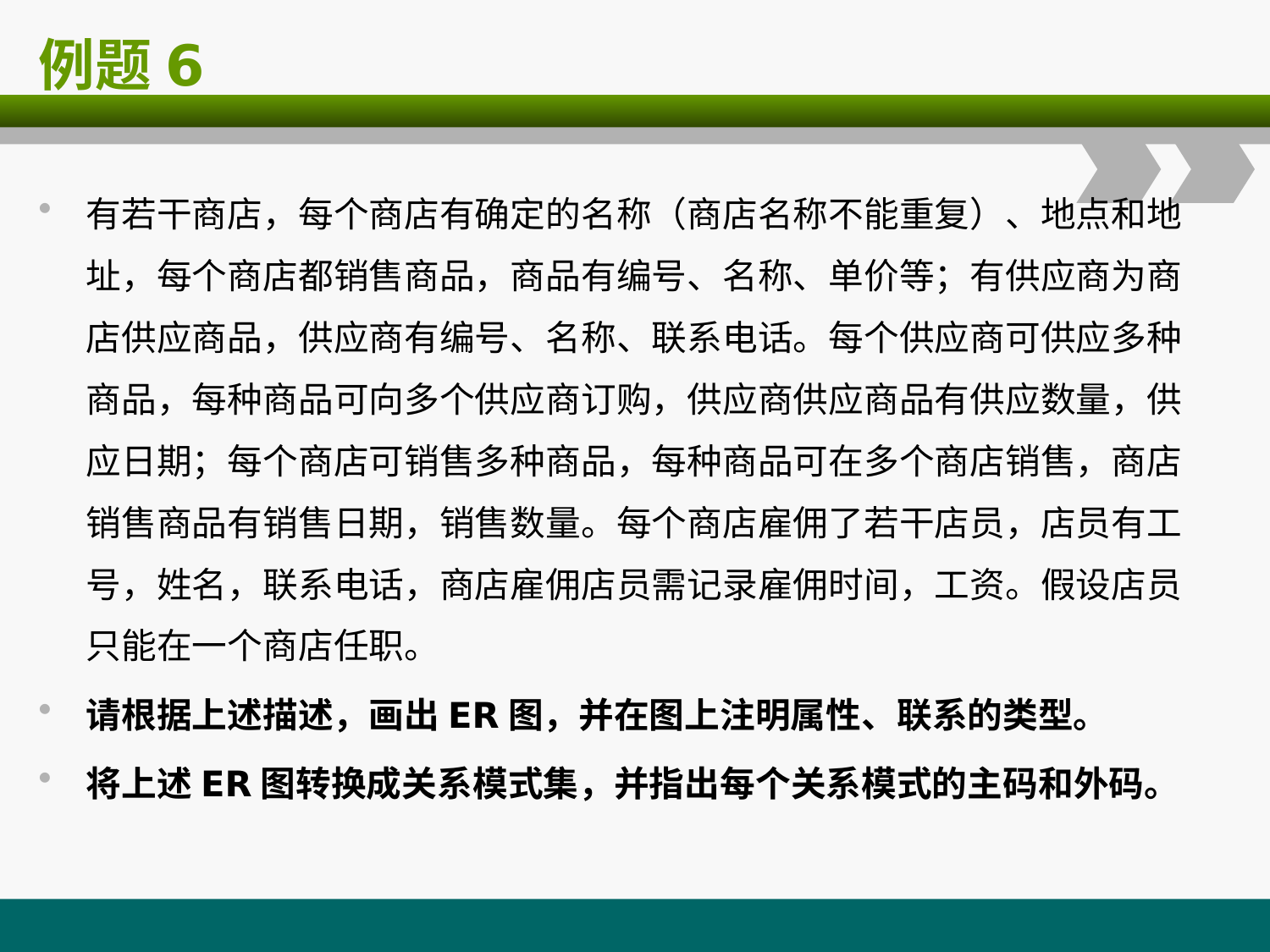

# 例题6
有若干商店，每个商店有确定的名称（商店名称不能重复）、地点和地址，每个商店都销售商品，商品有编号、名称、单价等；有供应商为商店供应商品，供应商有编号、名称、联系电话。每个供应商可供应多种商品，每种商品可向多个供应商订购，供应商供应商品有供应数量，供应日期；每个商店可销售多种商品，每种商品可在多个商店销售，商店销售商品有销售日期，销售数量。每个商店雇佣了若干店员，店员有工号，姓名，联系电话，商店雇佣店员需记录雇佣时间，工资。假设店员只能在一个商店任职。
请根据上述描述，画出ER图，并在图上注明属性、联系的类型。
将上述ER图转换成关系模式集，并指出每个关系模式的主码和外码。